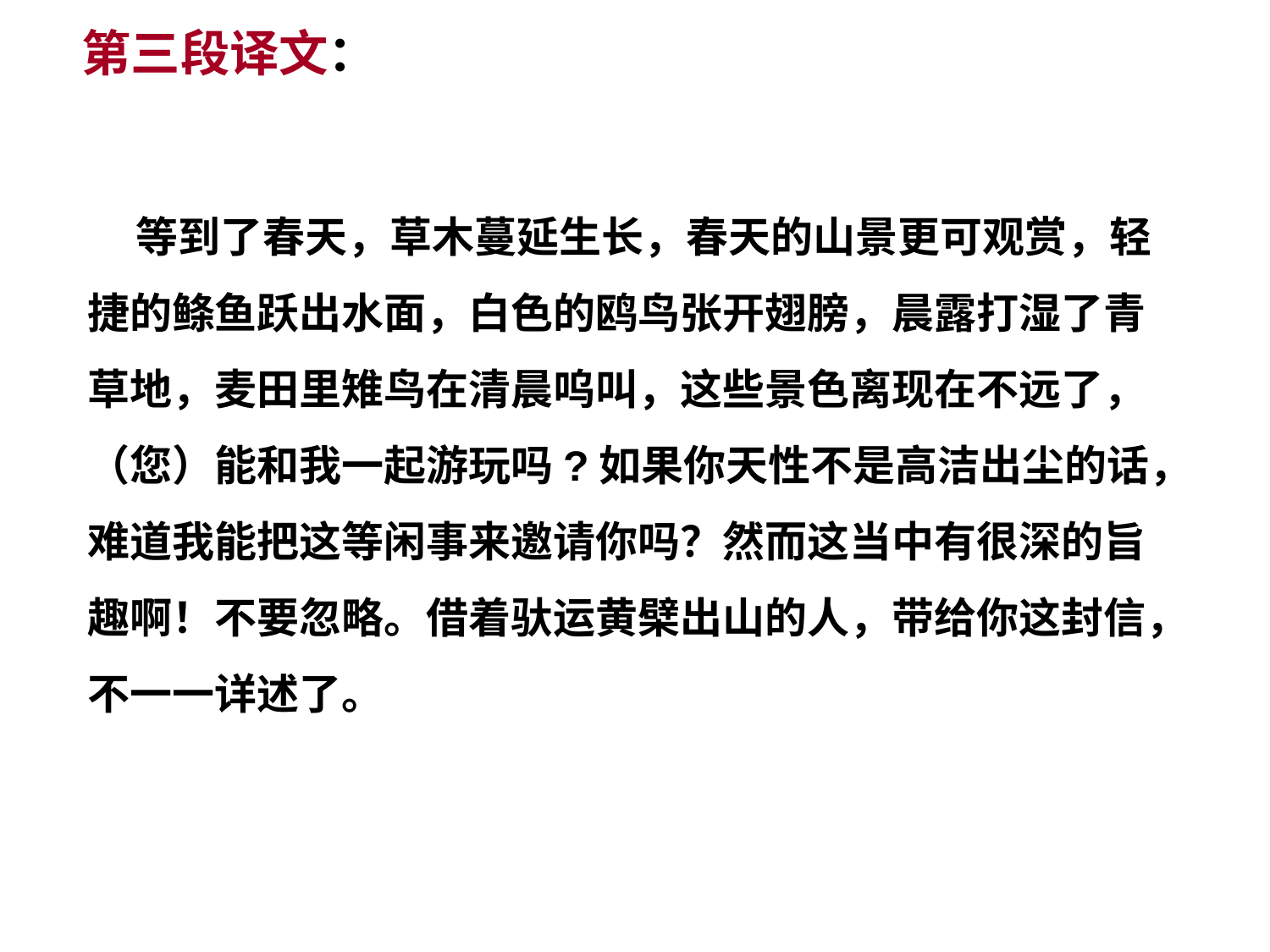

第三段译文：
    等到了春天，草木蔓延生长，春天的山景更可观赏，轻捷的鲦鱼跃出水面，白色的鸥鸟张开翅膀，晨露打湿了青草地，麦田里雉鸟在清晨呜叫，这些景色离现在不远了，（您）能和我一起游玩吗?如果你天性不是高洁出尘的话，难道我能把这等闲事来邀请你吗？然而这当中有很深的旨趣啊！不要忽略。借着驮运黄檗出山的人，带给你这封信，不一一详述了。